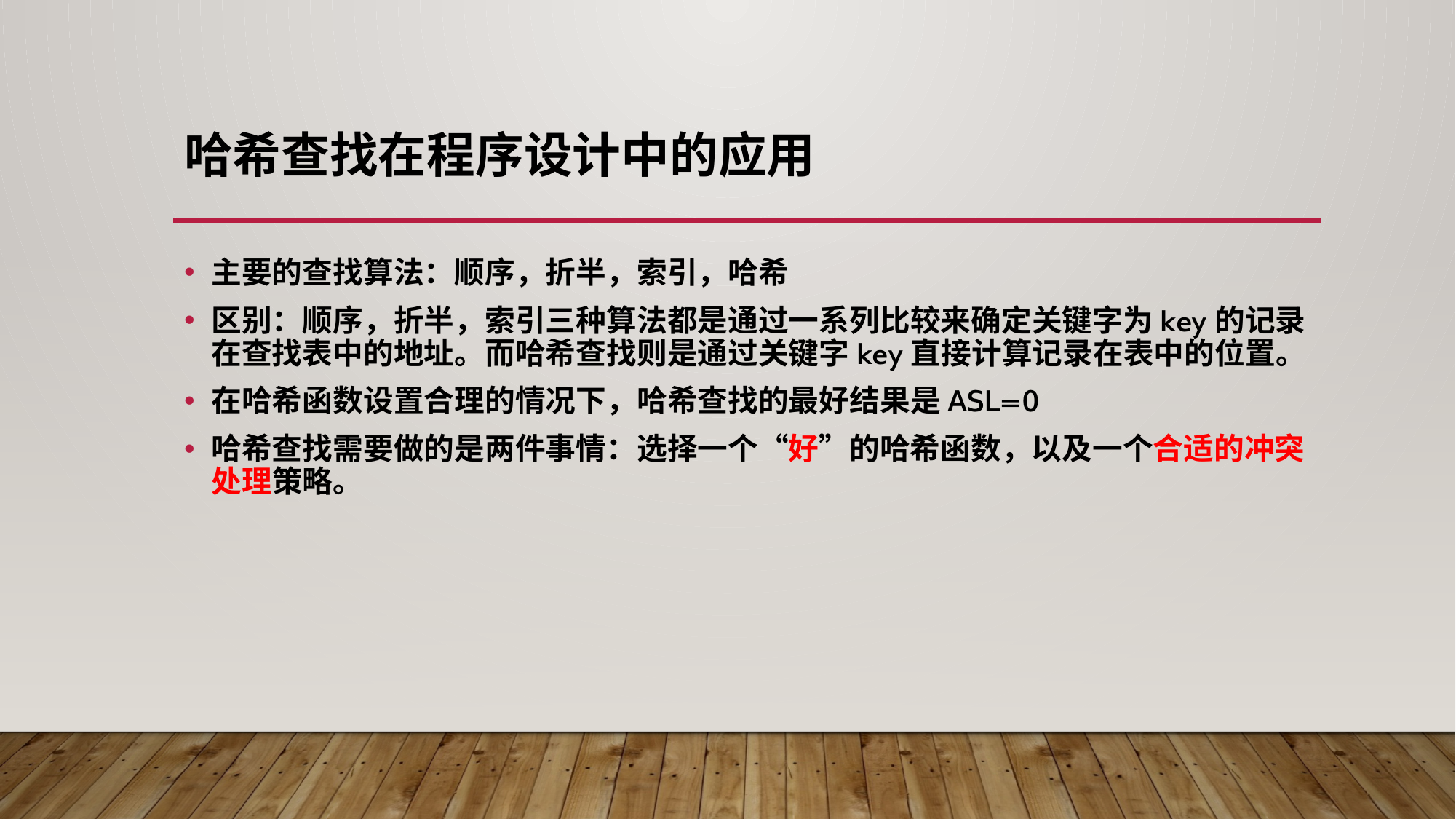

# 哈希查找在程序设计中的应用
主要的查找算法：顺序，折半，索引，哈希
区别：顺序，折半，索引三种算法都是通过一系列比较来确定关键字为key的记录在查找表中的地址。而哈希查找则是通过关键字key直接计算记录在表中的位置。
在哈希函数设置合理的情况下，哈希查找的最好结果是ASL=0
哈希查找需要做的是两件事情：选择一个“好”的哈希函数，以及一个合适的冲突处理策略。